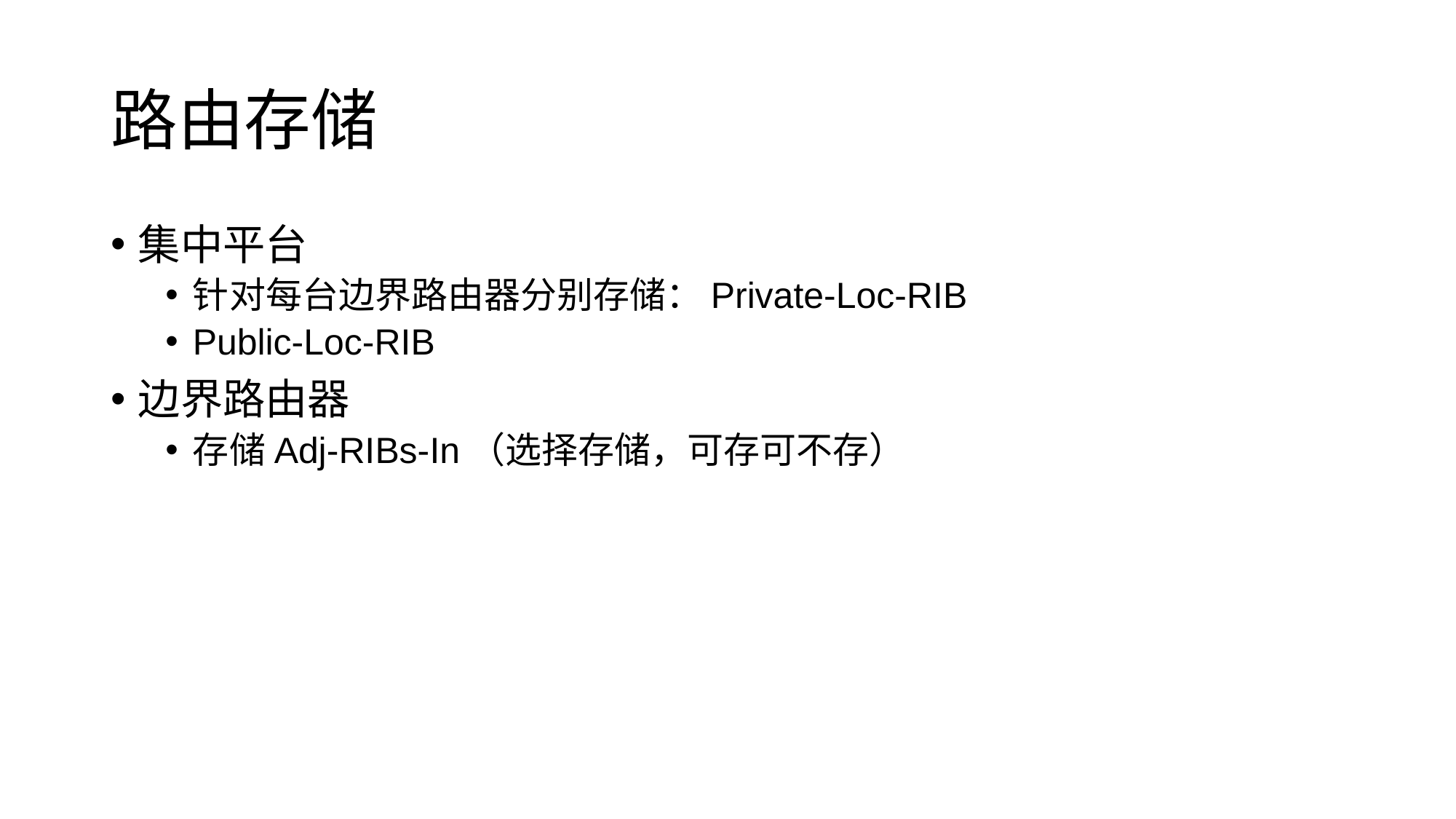

# 路由存储
集中平台
针对每台边界路由器分别存储：Private-Loc-RIB
Public-Loc-RIB
边界路由器
存储Adj-RIBs-In（选择存储，可存可不存）